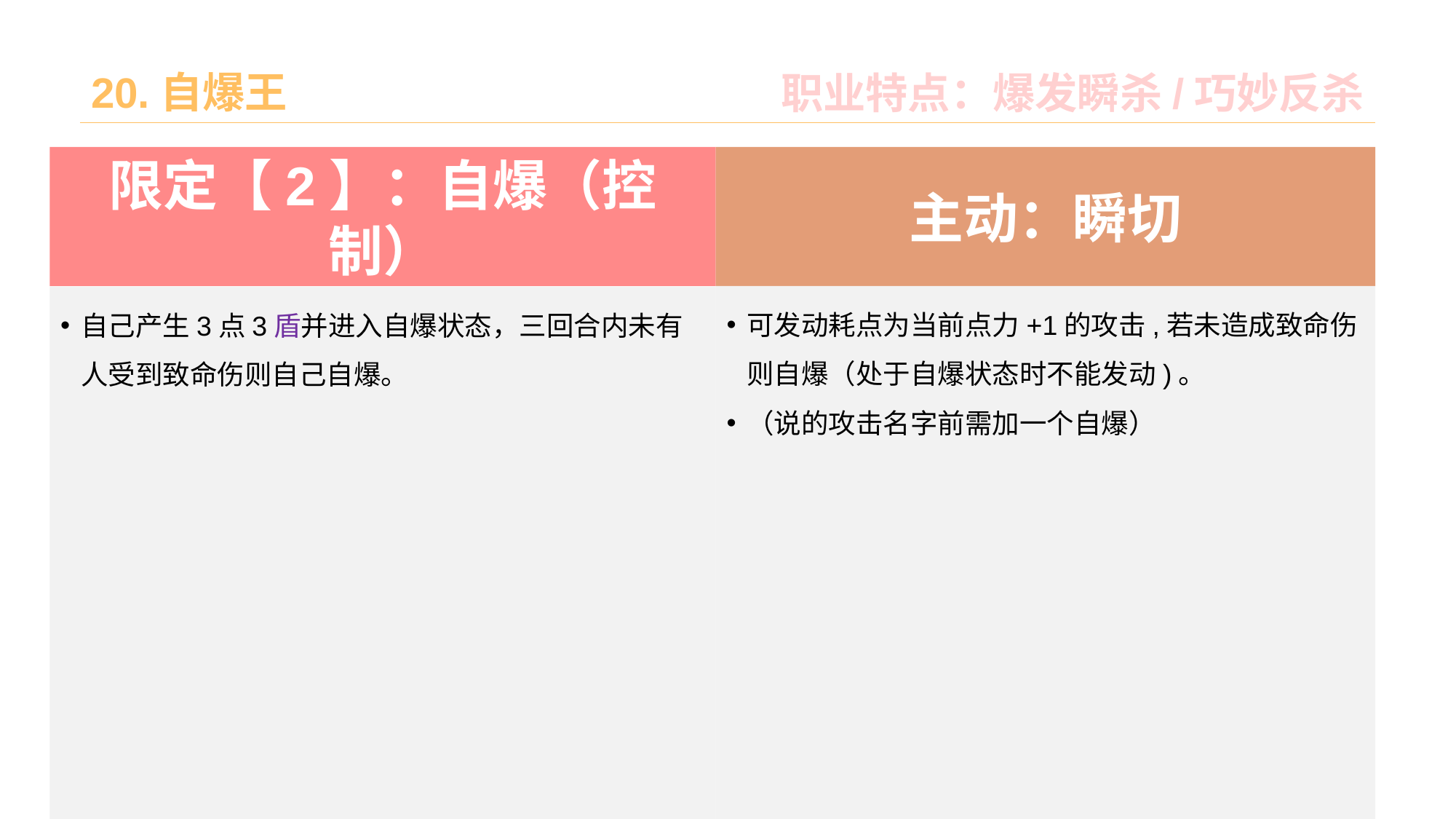

# 20.自爆王
职业特点：爆发瞬杀/巧妙反杀
主动：瞬切
限定【2】：自爆（控制）
可发动耗点为当前点力+1的攻击,若未造成致命伤则自爆（处于自爆状态时不能发动)。
（说的攻击名字前需加一个自爆）
自己产生3点3盾并进入自爆状态，三回合内未有人受到致命伤则自己自爆。